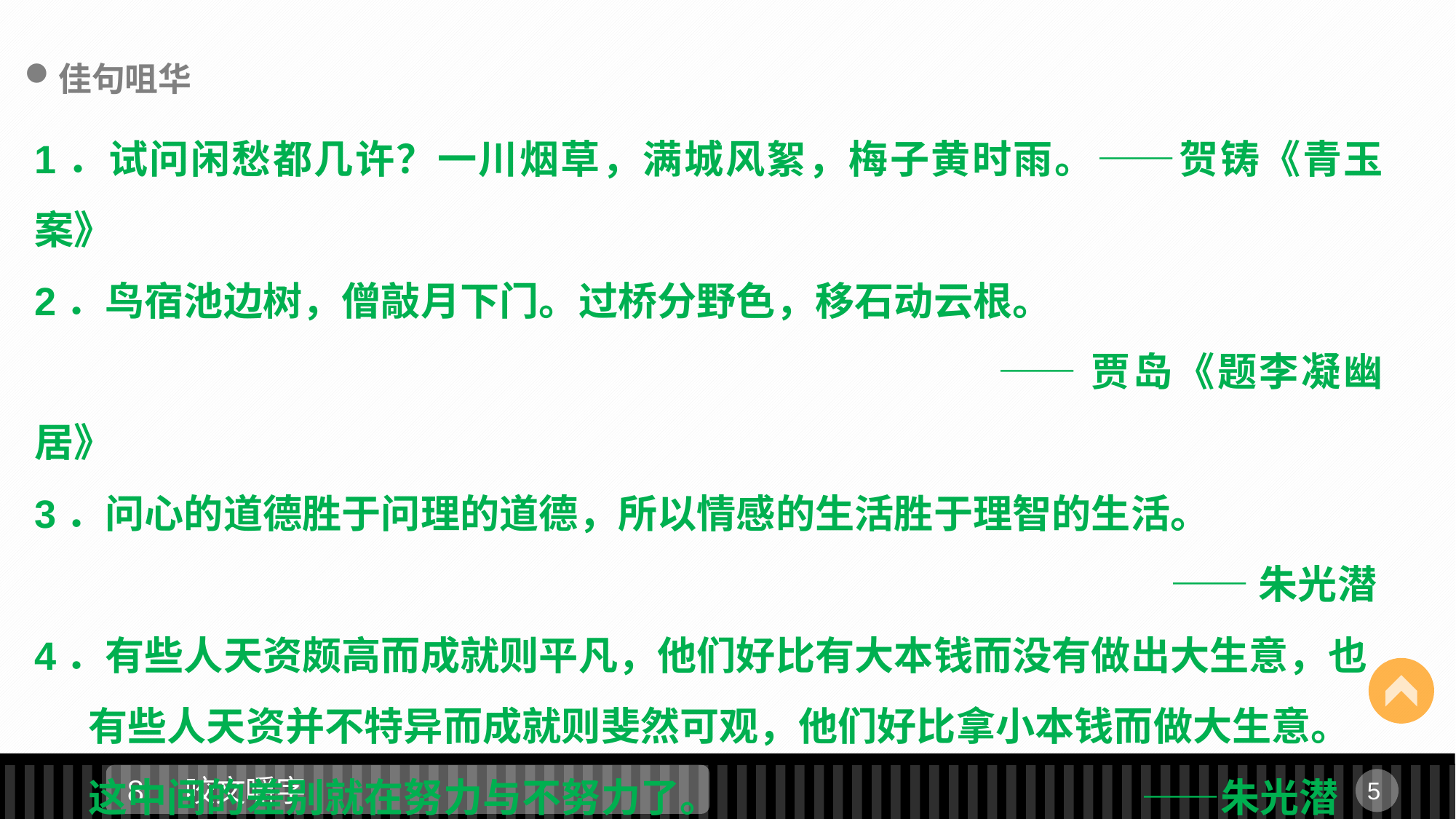

佳句咀华
1．试问闲愁都几许？一川烟草，满城风絮，梅子黄时雨。——贺铸《青玉案》
2．鸟宿池边树，僧敲月下门。过桥分野色，移石动云根。
								      ——贾岛《题李凝幽居》
3．问心的道德胜于问理的道德，所以情感的生活胜于理智的生活。
										     ——朱光潜
4．有些人天资颇高而成就则平凡，他们好比有大本钱而没有做出大生意，也
     有些人天资并不特异而成就则斐然可观，他们好比拿小本钱而做大生意。
     这中间的差别就在努力与不努力了。			              ——朱光潜